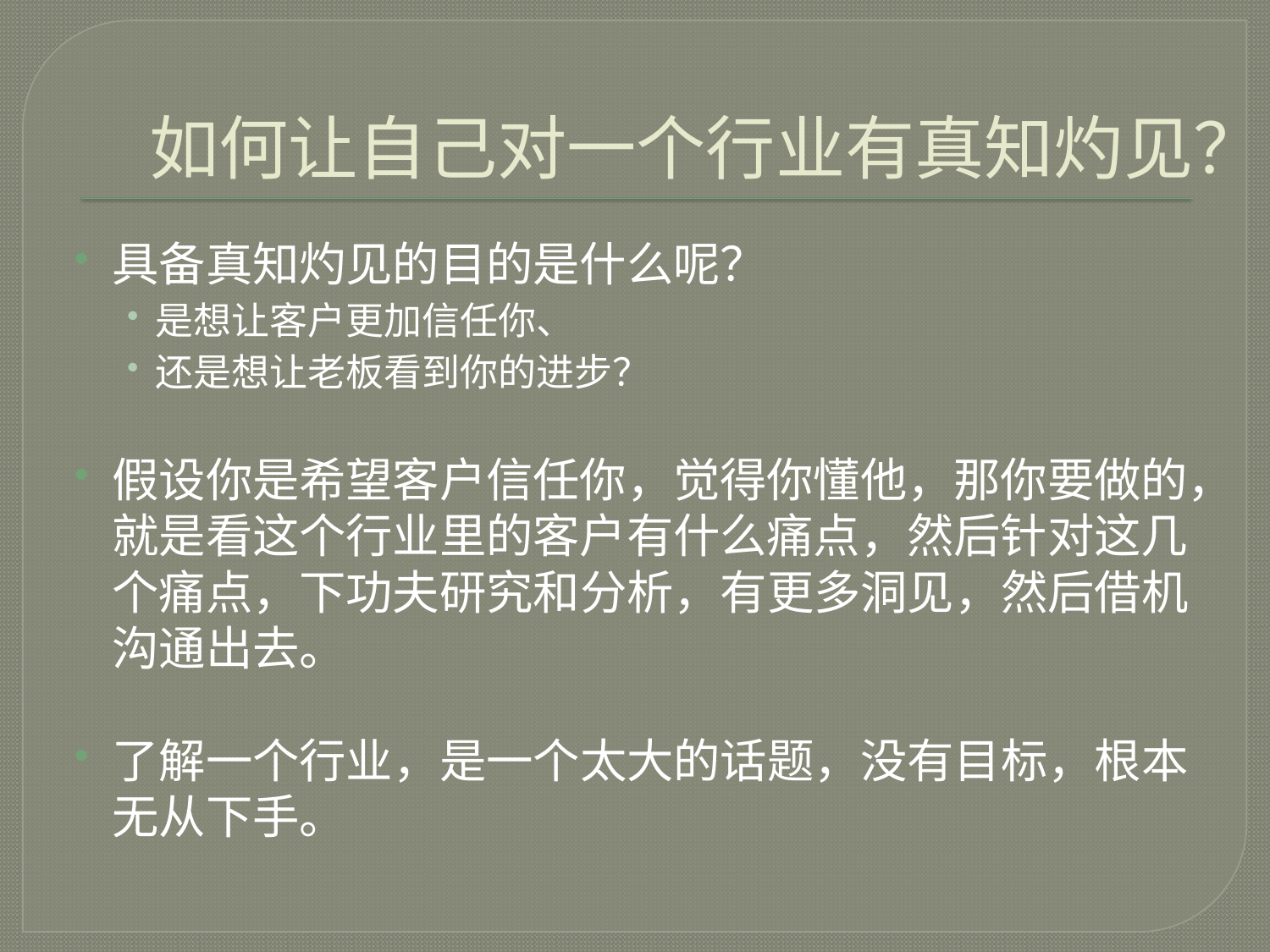

# 如何让自己对一个行业有真知灼见？
具备真知灼见的目的是什么呢？
是想让客户更加信任你、
还是想让老板看到你的进步？

假设你是希望客户信任你，觉得你懂他，那你要做的，就是看这个行业里的客户有什么痛点，然后针对这几个痛点，下功夫研究和分析，有更多洞见，然后借机沟通出去。

了解一个行业，是一个太大的话题，没有目标，根本无从下手。